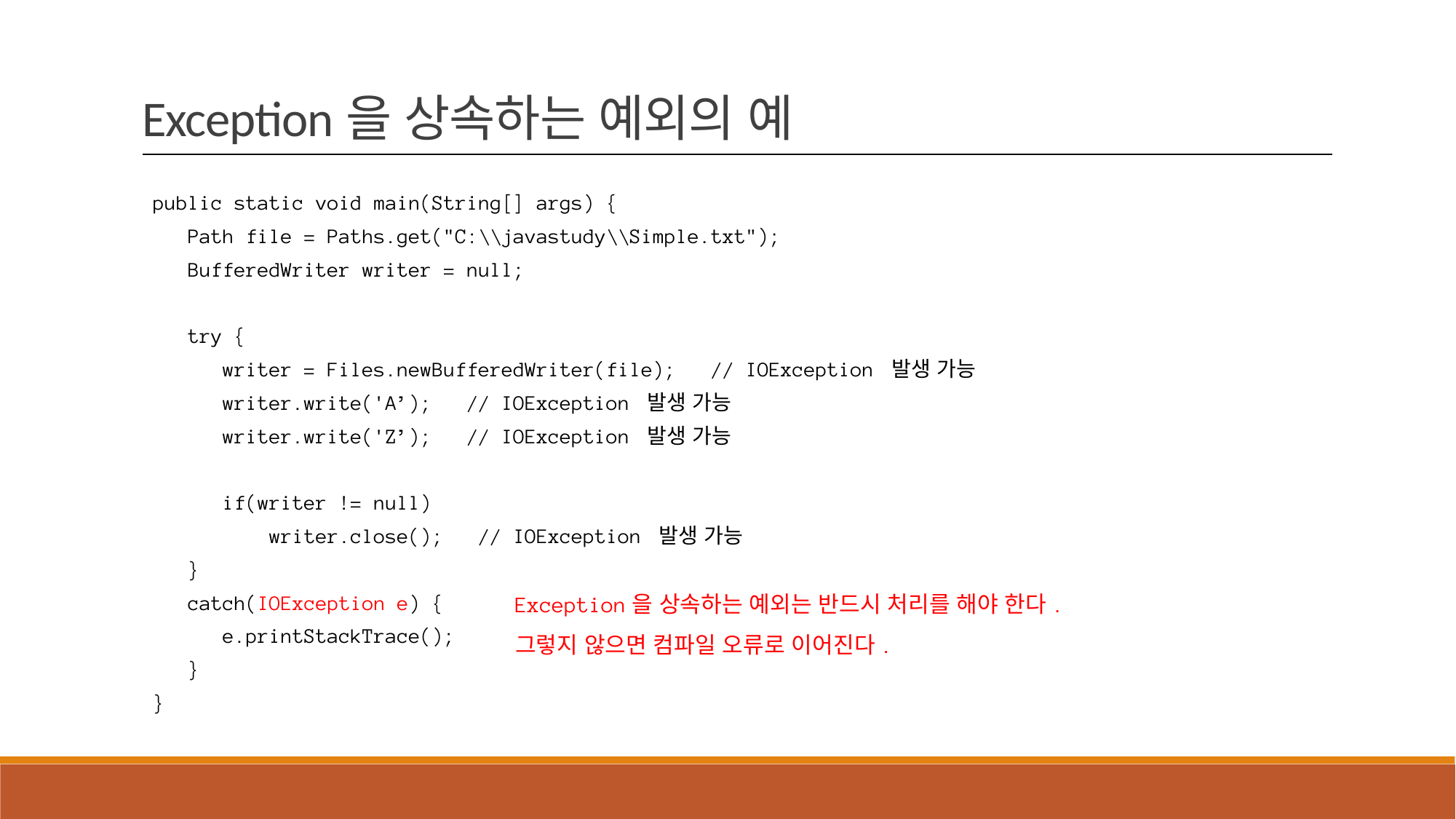

Exception을 상속하는 예외의 예
public static void main(String[] args) {
   Path file = Paths.get("C:\\javastudy\\Simple.txt");
   BufferedWriter writer = null;

   try {
      writer = Files.newBufferedWriter(file);   // IOException 발생 가능
      writer.write('A’);   // IOException 발생 가능
      writer.write('Z’);   // IOException 발생 가능

      if(writer != null)
          writer.close();   // IOException 발생 가능
   }
   catch(IOException e) {
      e.printStackTrace();
   }
}
Exception을 상속하는 예외는 반드시 처리를 해야 한다.
그렇지 않으면 컴파일 오류로 이어진다.